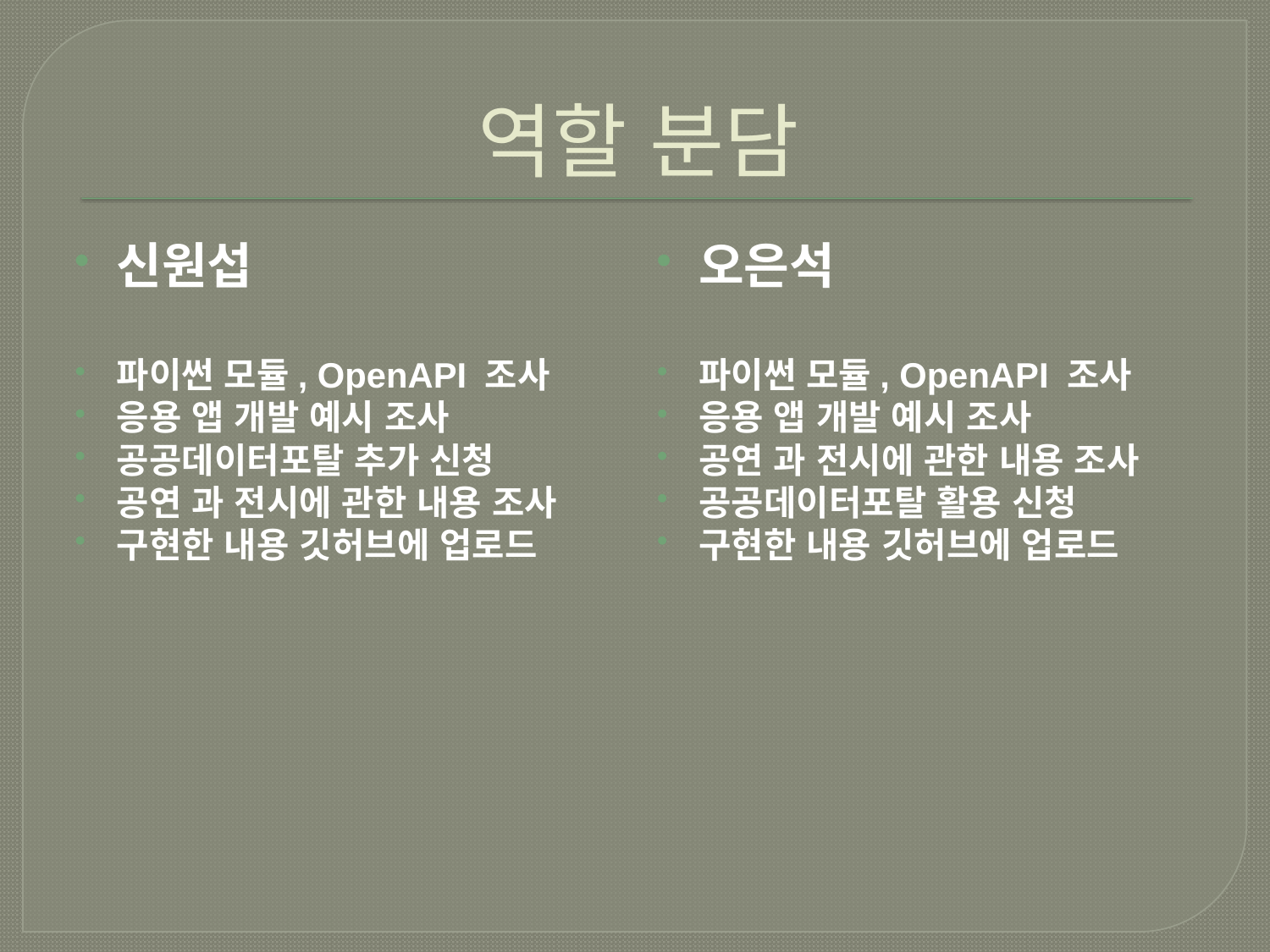

# 역할 분담
신원섭

파이썬 모듈, OpenAPI 조사
응용 앱 개발 예시 조사
공공데이터포탈 추가 신청
공연 과 전시에 관한 내용 조사
구현한 내용 깃허브에 업로드

오은석

파이썬 모듈, OpenAPI 조사
응용 앱 개발 예시 조사
공연 과 전시에 관한 내용 조사
공공데이터포탈 활용 신청
구현한 내용 깃허브에 업로드